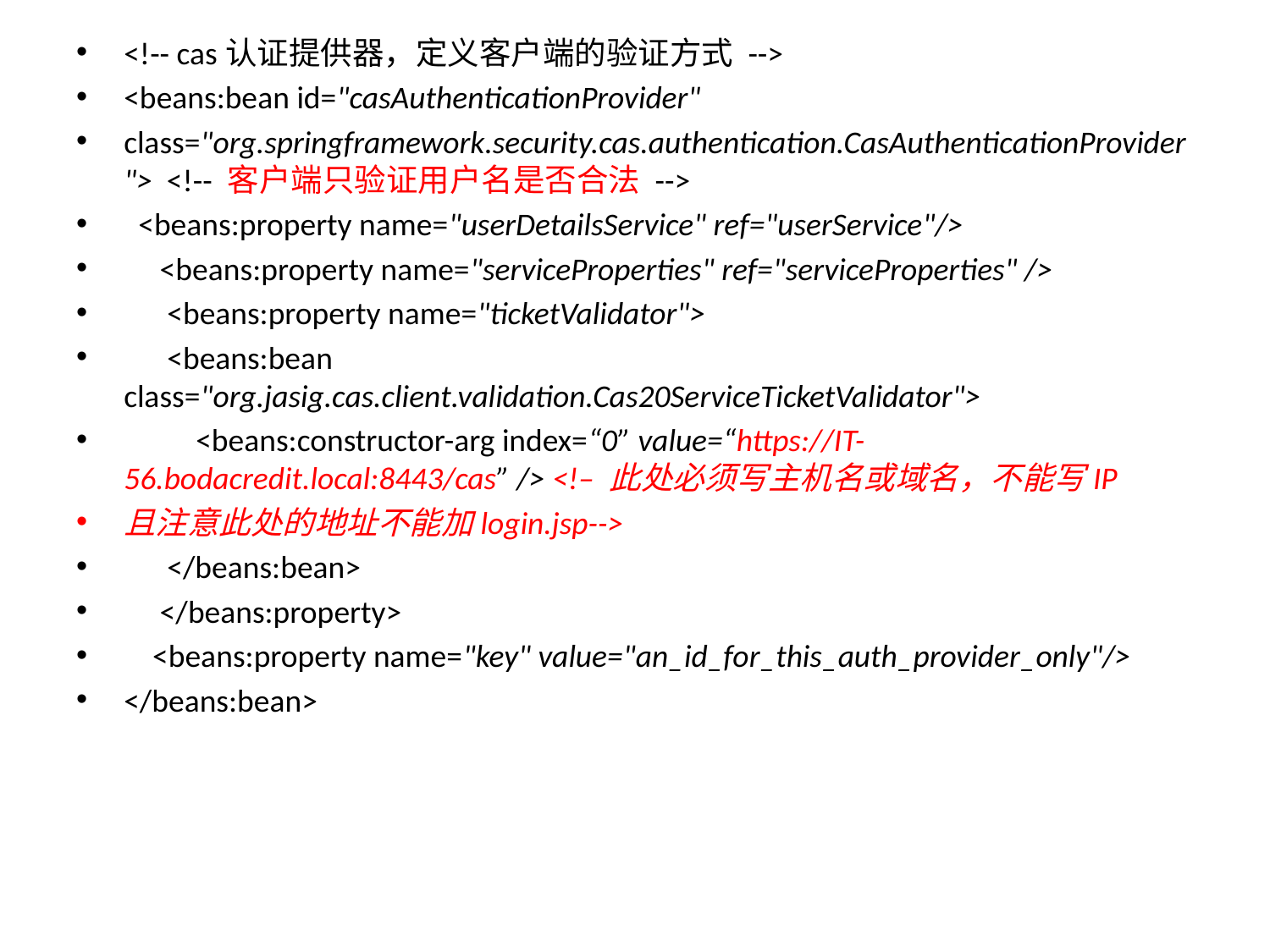

<!-- cas认证提供器，定义客户端的验证方式 -->
<beans:bean id="casAuthenticationProvider"
class="org.springframework.security.cas.authentication.CasAuthenticationProvider">  <!-- 客户端只验证用户名是否合法 -->
  <beans:property name="userDetailsService" ref="userService"/>
     <beans:property name="serviceProperties" ref="serviceProperties" />
      <beans:property name="ticketValidator">
      <beans:bean class="org.jasig.cas.client.validation.Cas20ServiceTicketValidator">
          <beans:constructor-arg index=“0” value=“https://IT-56.bodacredit.local:8443/cas” /> <!– 此处必须写主机名或域名，不能写IP
且注意此处的地址不能加login.jsp-->
      </beans:bean>
     </beans:property>
    <beans:property name="key" value="an_id_for_this_auth_provider_only"/>
</beans:bean>